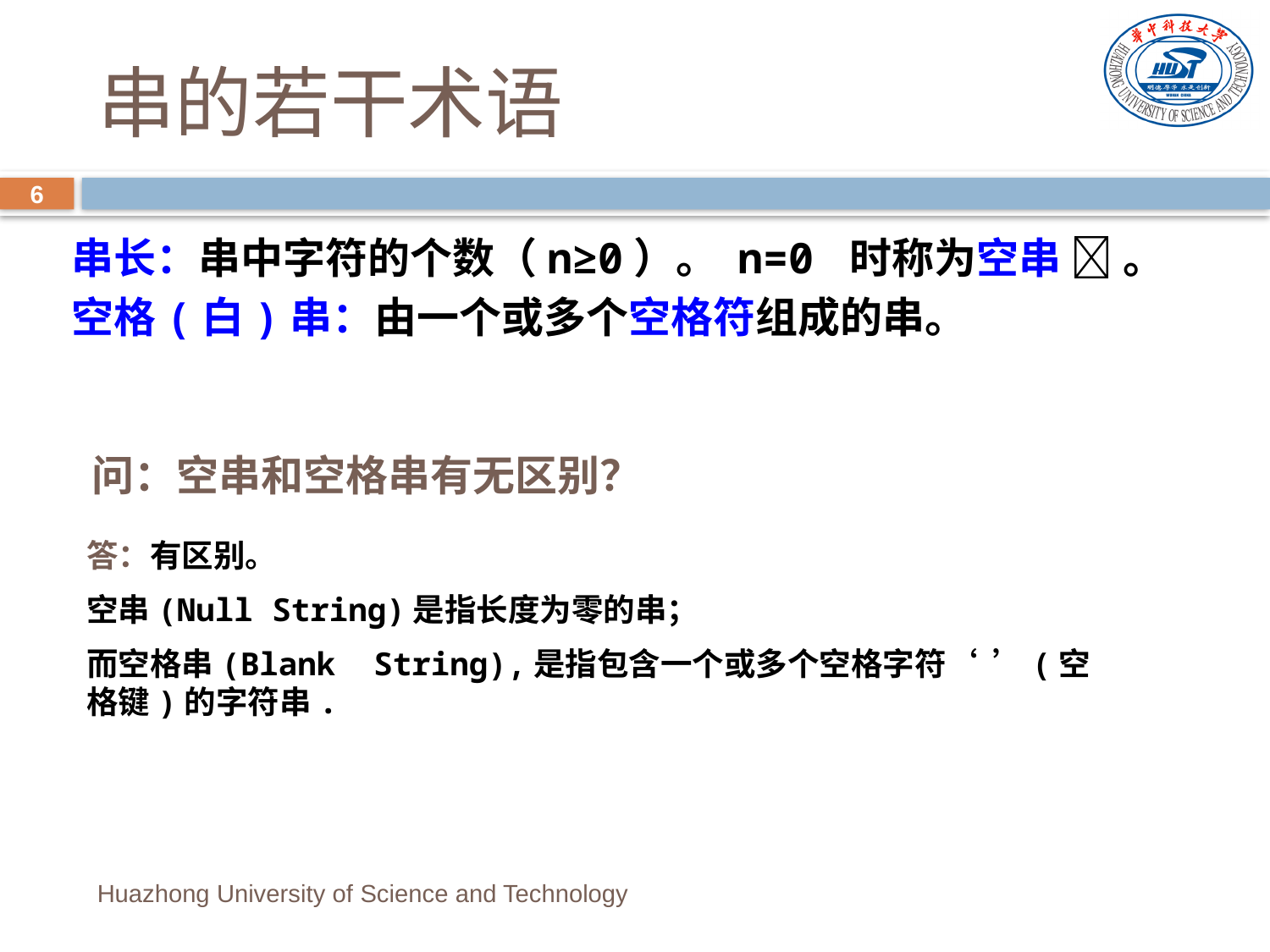

# 串的若干术语
6
串长：串中字符的个数（n≥0）。 n=0 时称为空串 ∅ 。
空格(白)串：由一个或多个空格符组成的串。
问：空串和空格串有无区别？
答：有区别。
空串(Null String)是指长度为零的串；
而空格串(Blank  String),是指包含一个或多个空格字符‘  ’(空格键)的字符串.
Huazhong University of Science and Technology